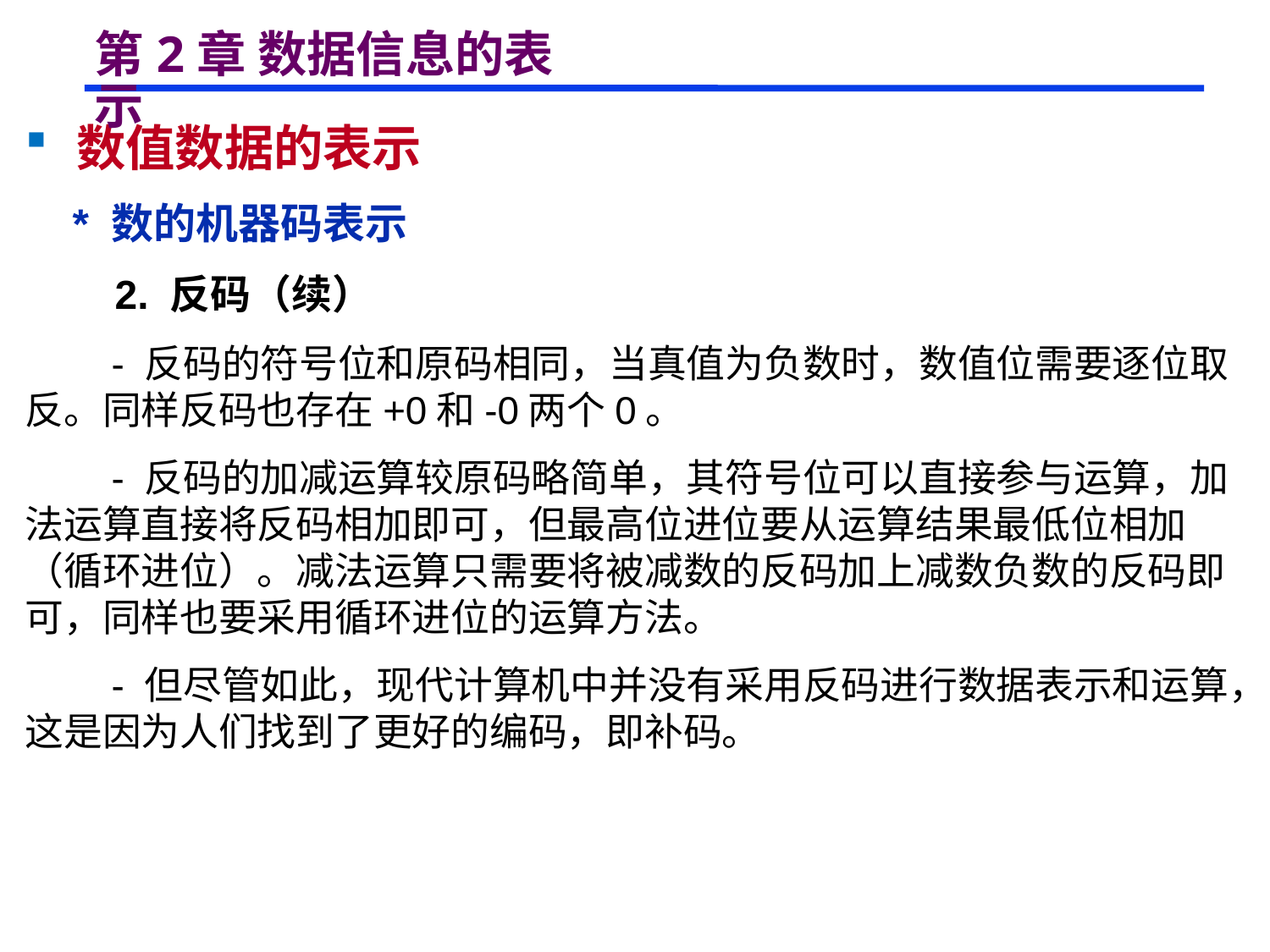

# 第2章 数据信息的表示
 数值数据的表示
    * 数的机器码表示
        2. 反码（续）
        - 反码的符号位和原码相同，当真值为负数时，数值位需要逐位取反。同样反码也存在+0和-0两个0。
        - 反码的加减运算较原码略简单，其符号位可以直接参与运算，加法运算直接将反码相加即可，但最高位进位要从运算结果最低位相加（循环进位）。减法运算只需要将被减数的反码加上减数负数的反码即可，同样也要采用循环进位的运算方法。
        - 但尽管如此，现代计算机中并没有采用反码进行数据表示和运算，这是因为人们找到了更好的编码，即补码。